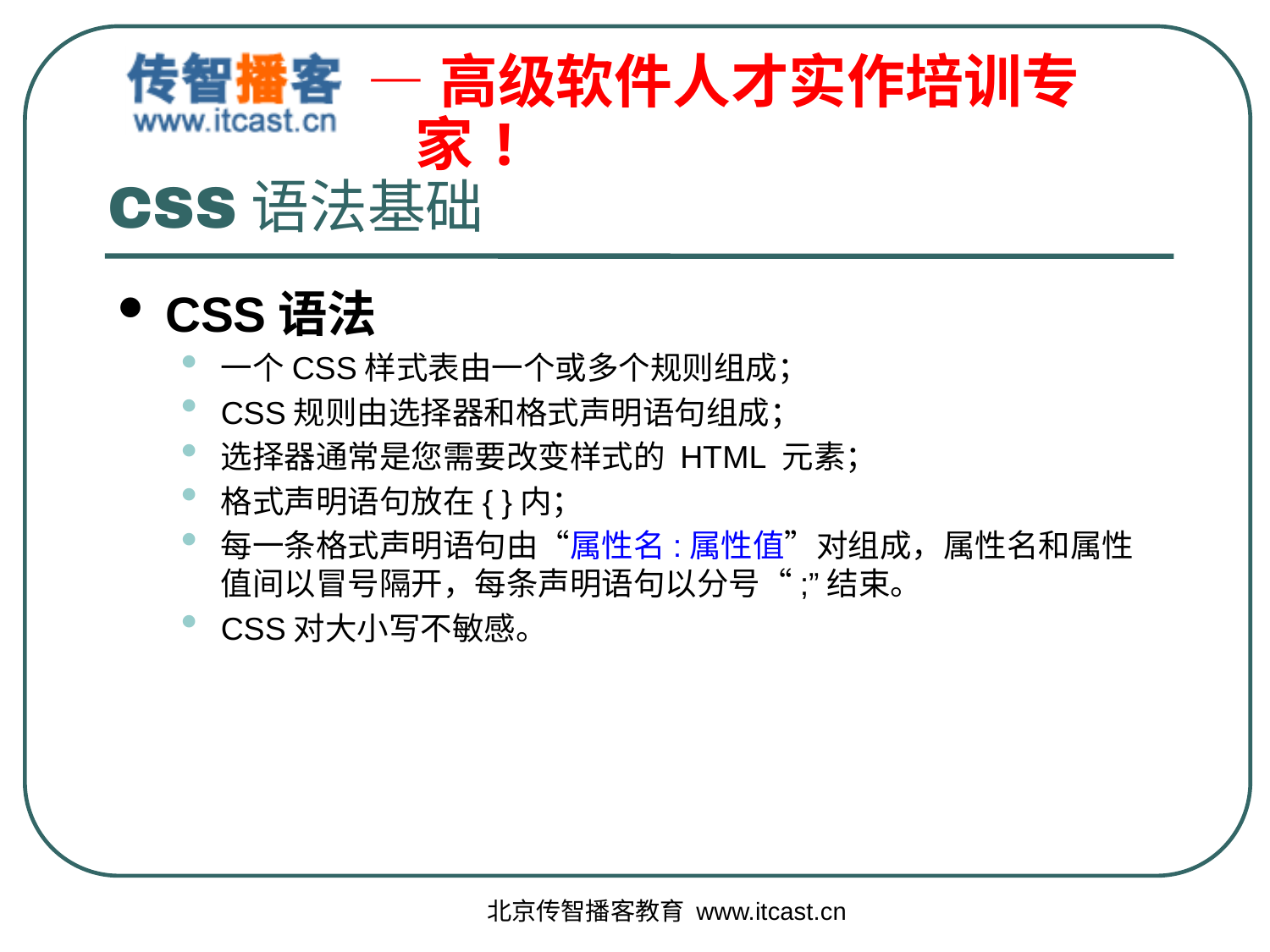

CSS语法
一个CSS样式表由一个或多个规则组成；
CSS规则由选择器和格式声明语句组成；
选择器通常是您需要改变样式的 HTML 元素；
格式声明语句放在{ }内；
每一条格式声明语句由“属性名:属性值”对组成，属性名和属性值间以冒号隔开，每条声明语句以分号“;”结束。
CSS对大小写不敏感。
# CSS语法基础